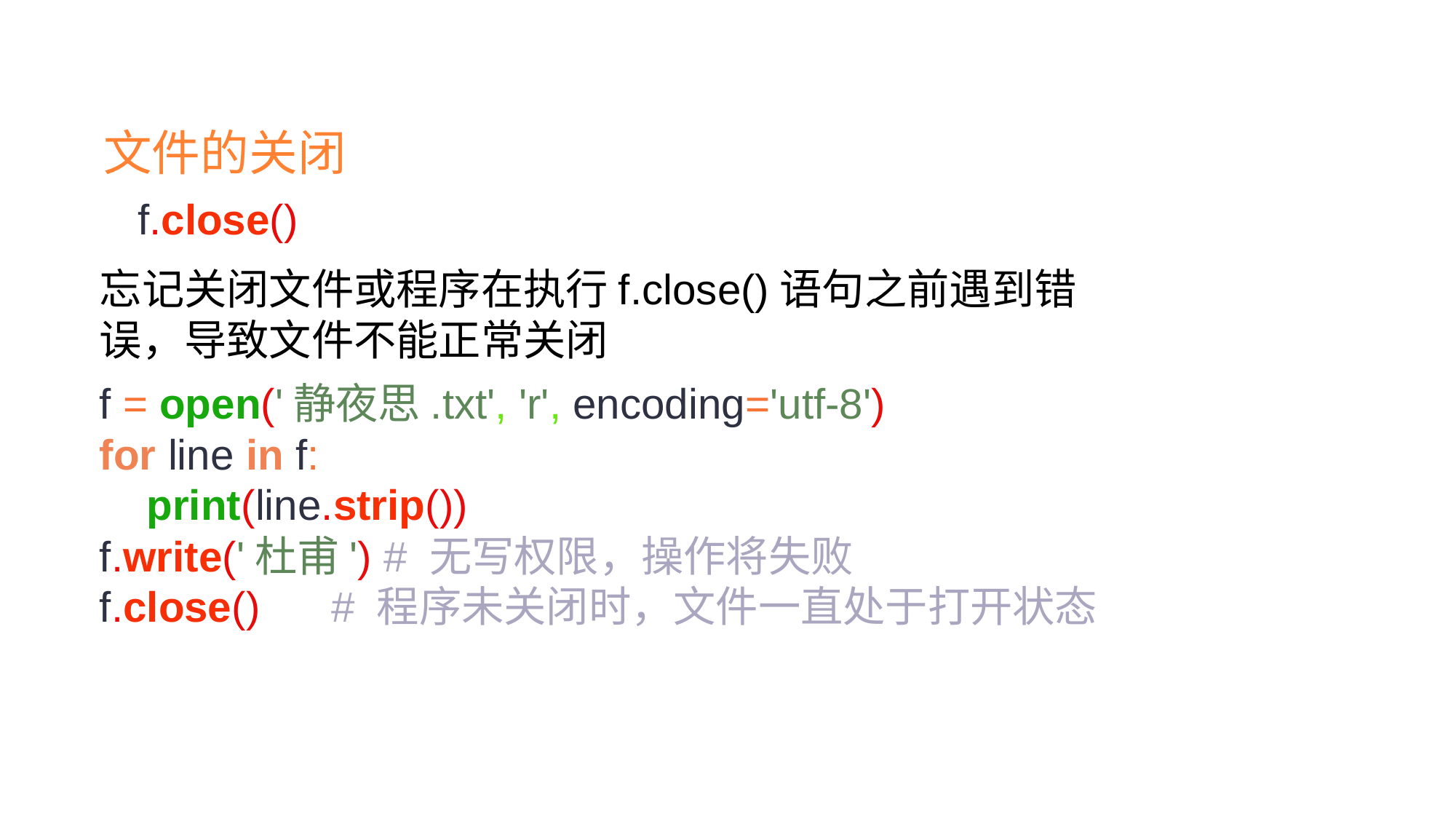

文件的关闭
f.close()
忘记关闭文件或程序在执行f.close()语句之前遇到错误，导致文件不能正常关闭
f = open('静夜思.txt', 'r', encoding='utf-8')
for line in f:
    print(line.strip())
f.write('杜甫') # 无写权限，操作将失败
f.close()      # 程序未关闭时，文件一直处于打开状态